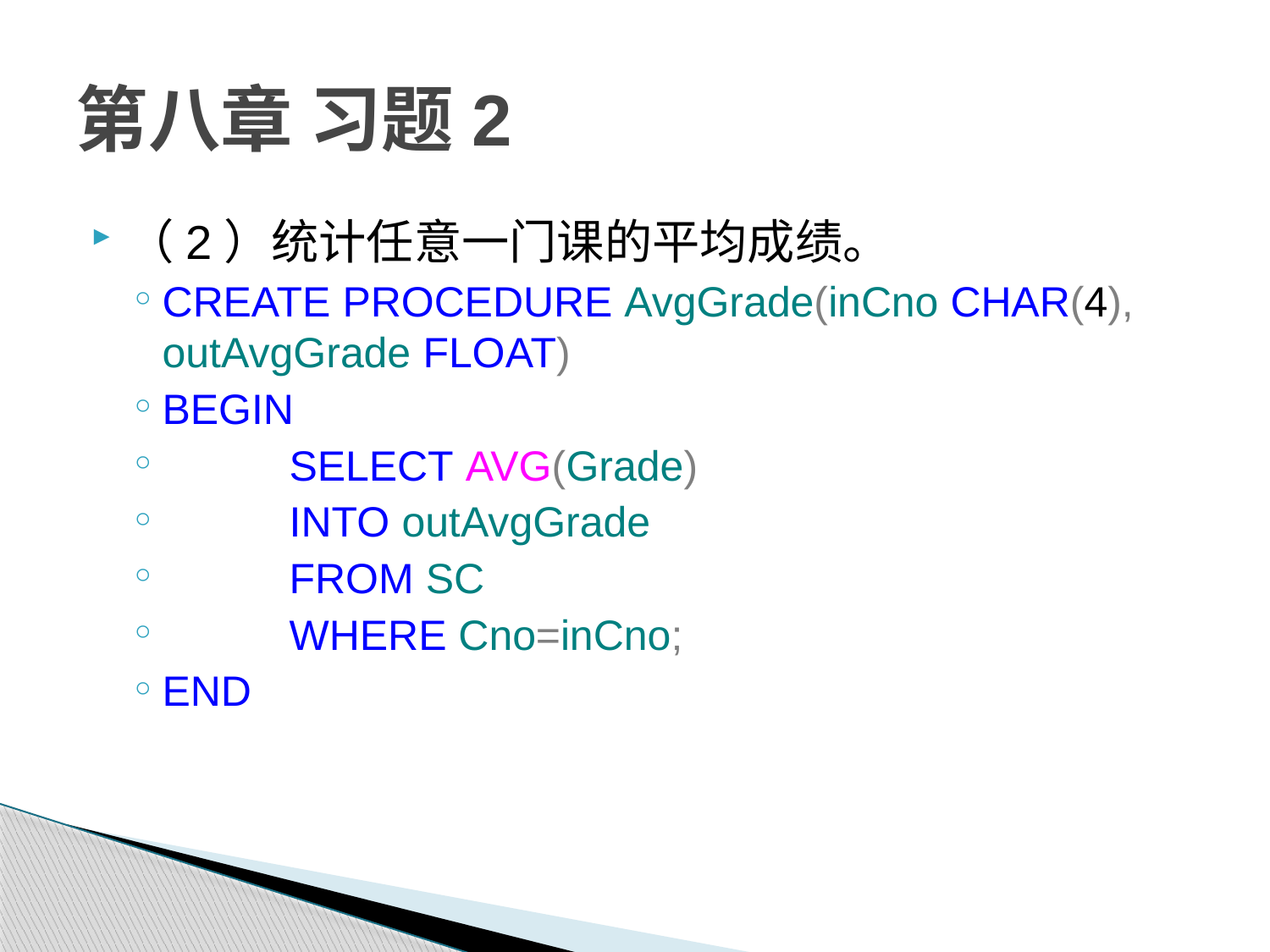

# 第八章 习题2
（2）统计任意一门课的平均成绩。
CREATE PROCEDURE AvgGrade(inCno CHAR(4), outAvgGrade FLOAT)
BEGIN
	SELECT AVG(Grade)
	INTO outAvgGrade
	FROM SC
	WHERE Cno=inCno;
END